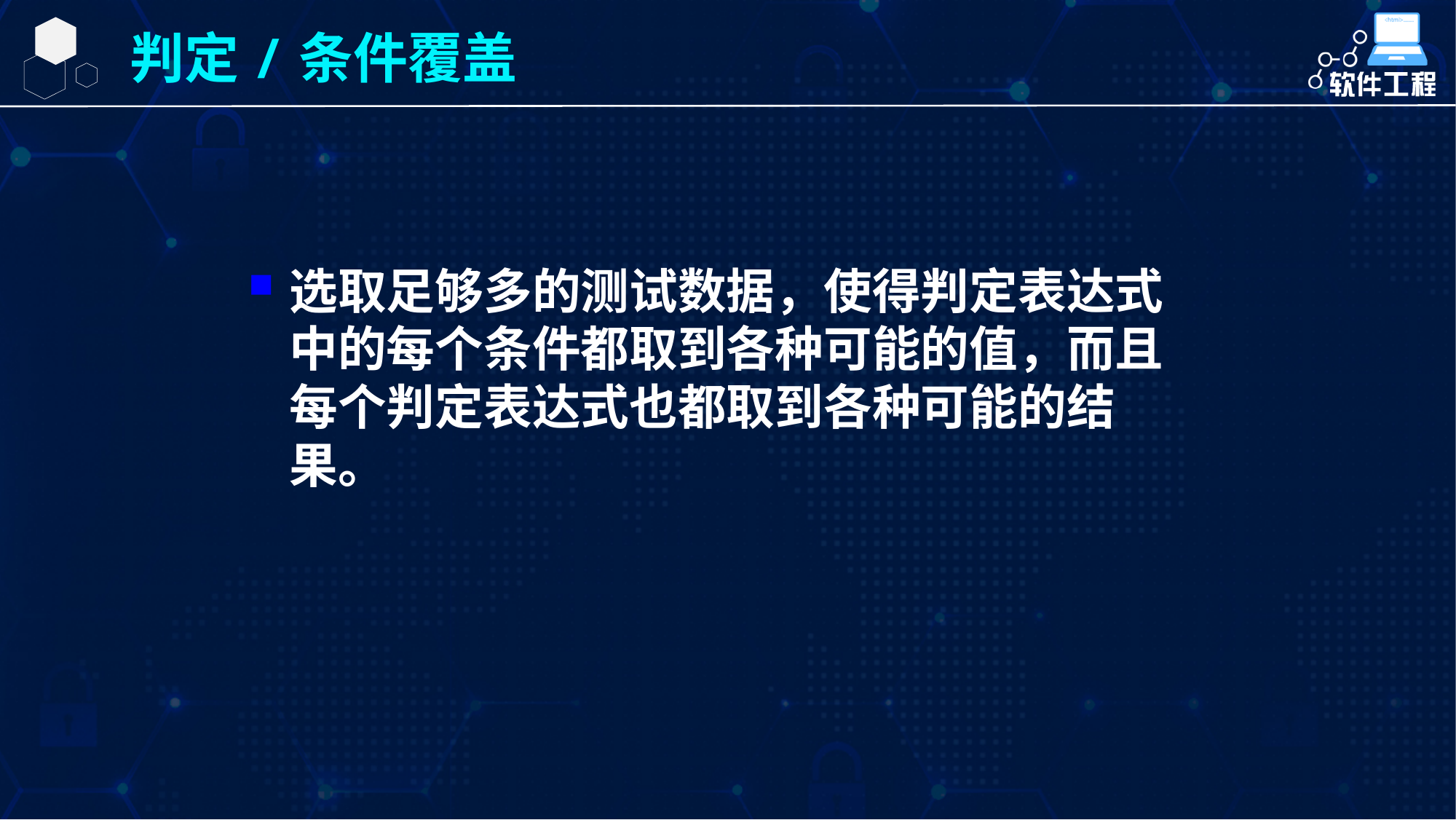

判定/条件覆盖
选取足够多的测试数据，使得判定表达式中的每个条件都取到各种可能的值，而且每个判定表达式也都取到各种可能的结果。